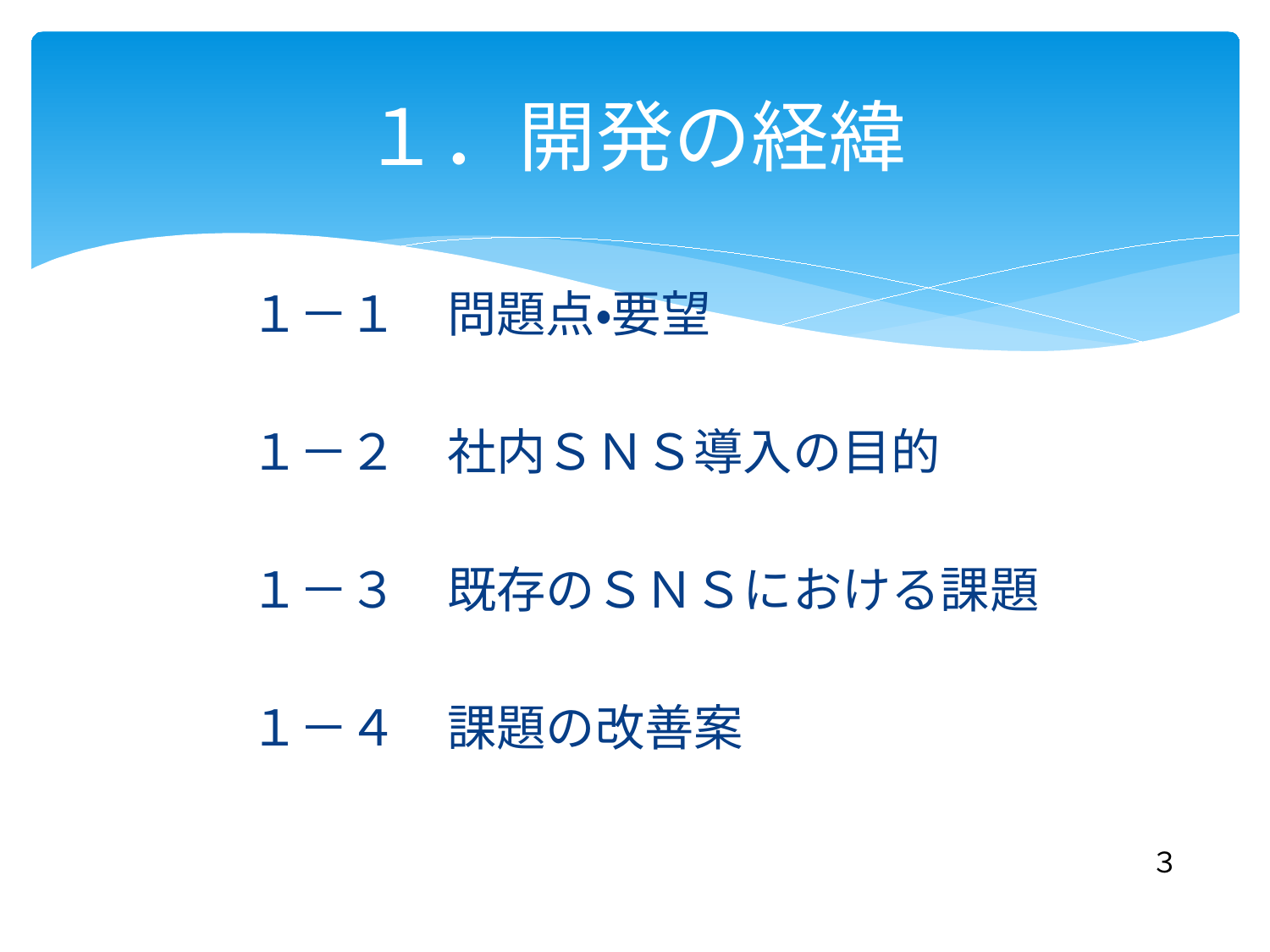

# １．開発の経緯
	１－１　問題点・要望

	１－２　社内ＳＮＳ導入の目的

	１－３　既存のＳＮＳにおける課題

	１－４　課題の改善案
３